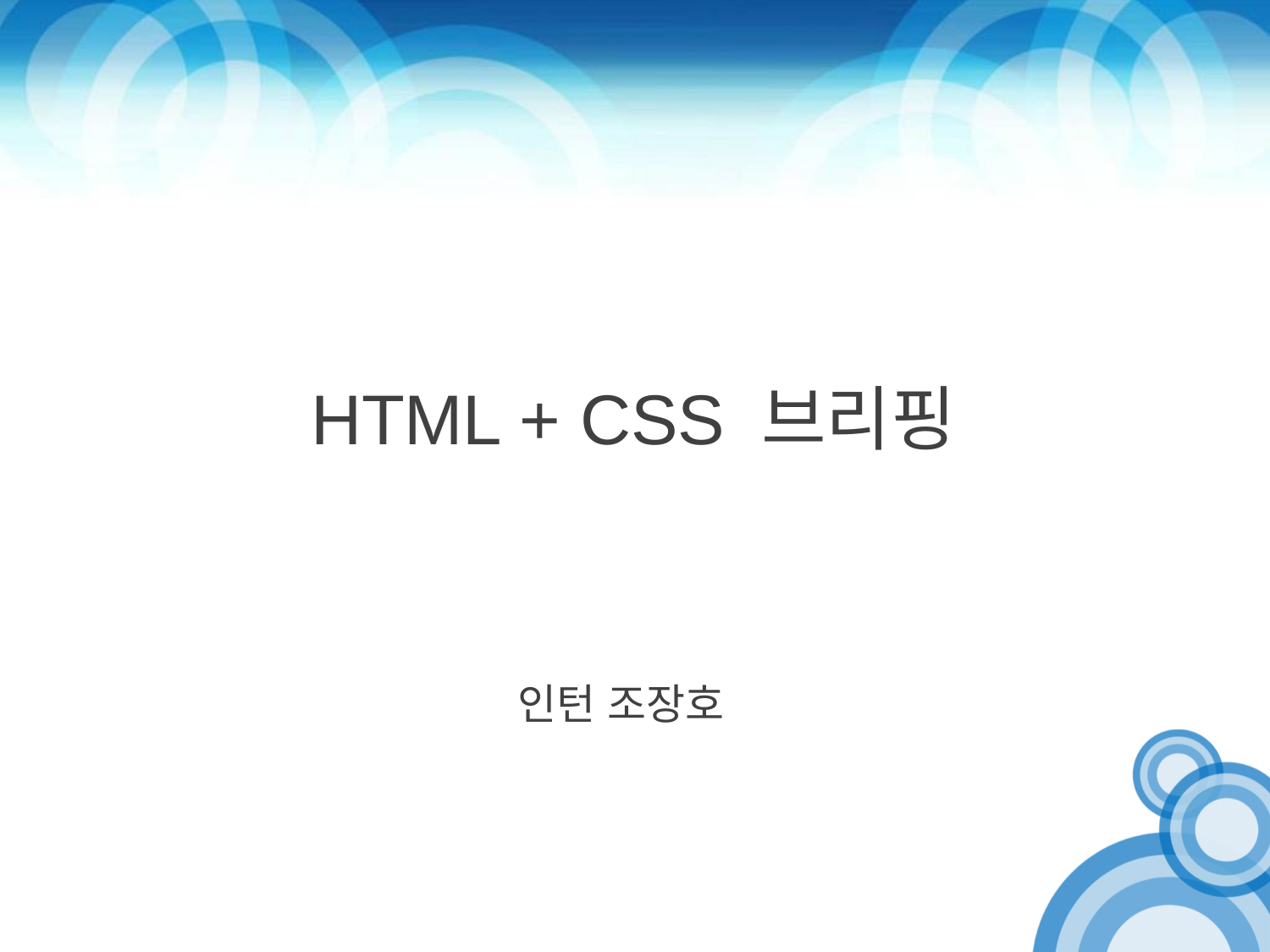

# HTML + CSS 브리핑
인턴 조장호